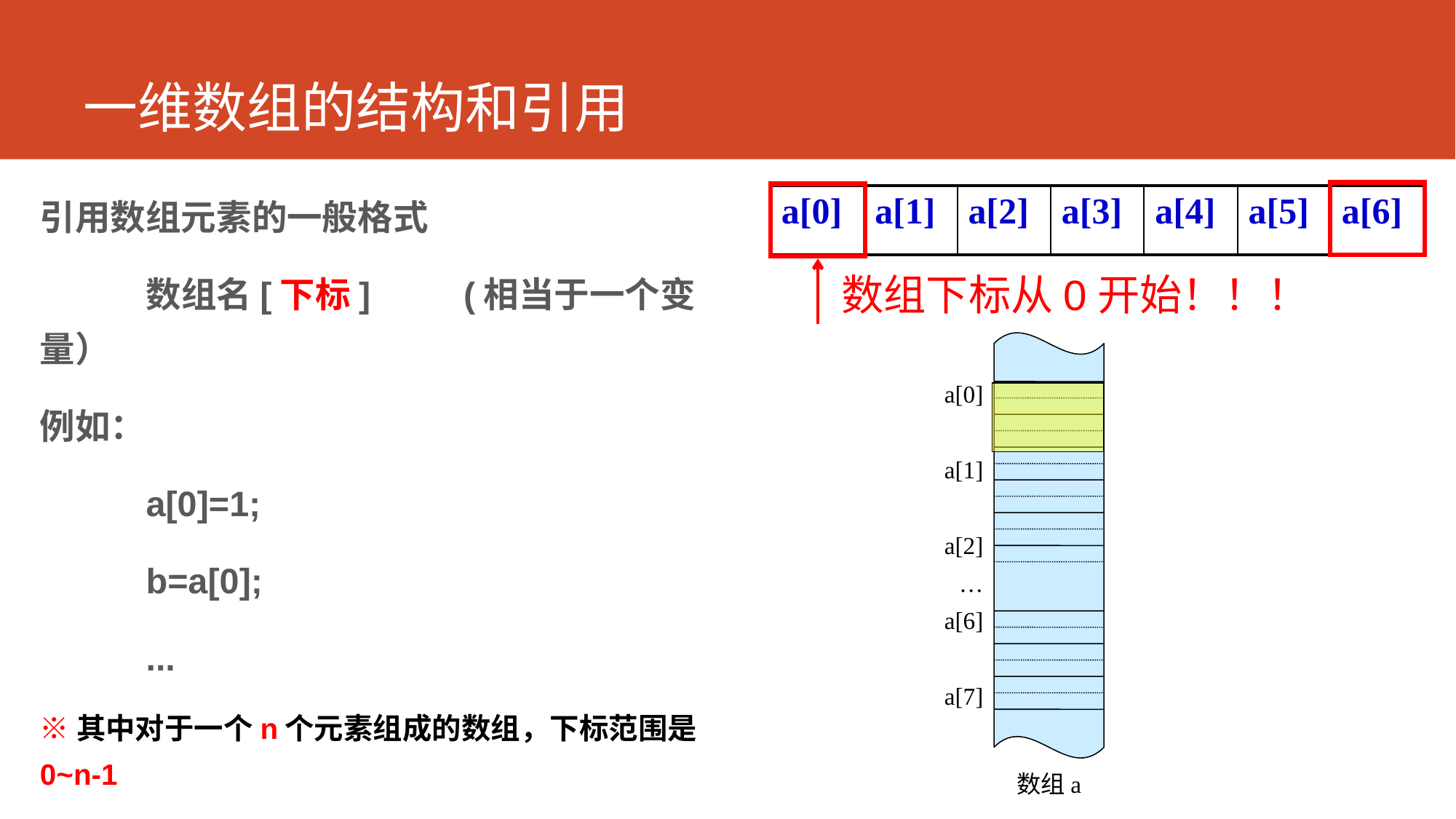

# 一维数组的结构和引用
引用数组元素的一般格式
	数组名[下标]	(相当于一个变量）
例如：
	a[0]=1;
	b=a[0];
	...
※其中对于一个n个元素组成的数组，下标范围是0~n-1

| a[0] | a[1] | a[2] | a[3] | a[4] | a[5] | a[6] |
| --- | --- | --- | --- | --- | --- | --- |
数组下标从0开始！！！

a[0]

a[1]

a[2]
…
a[6]

a[7]

数组a